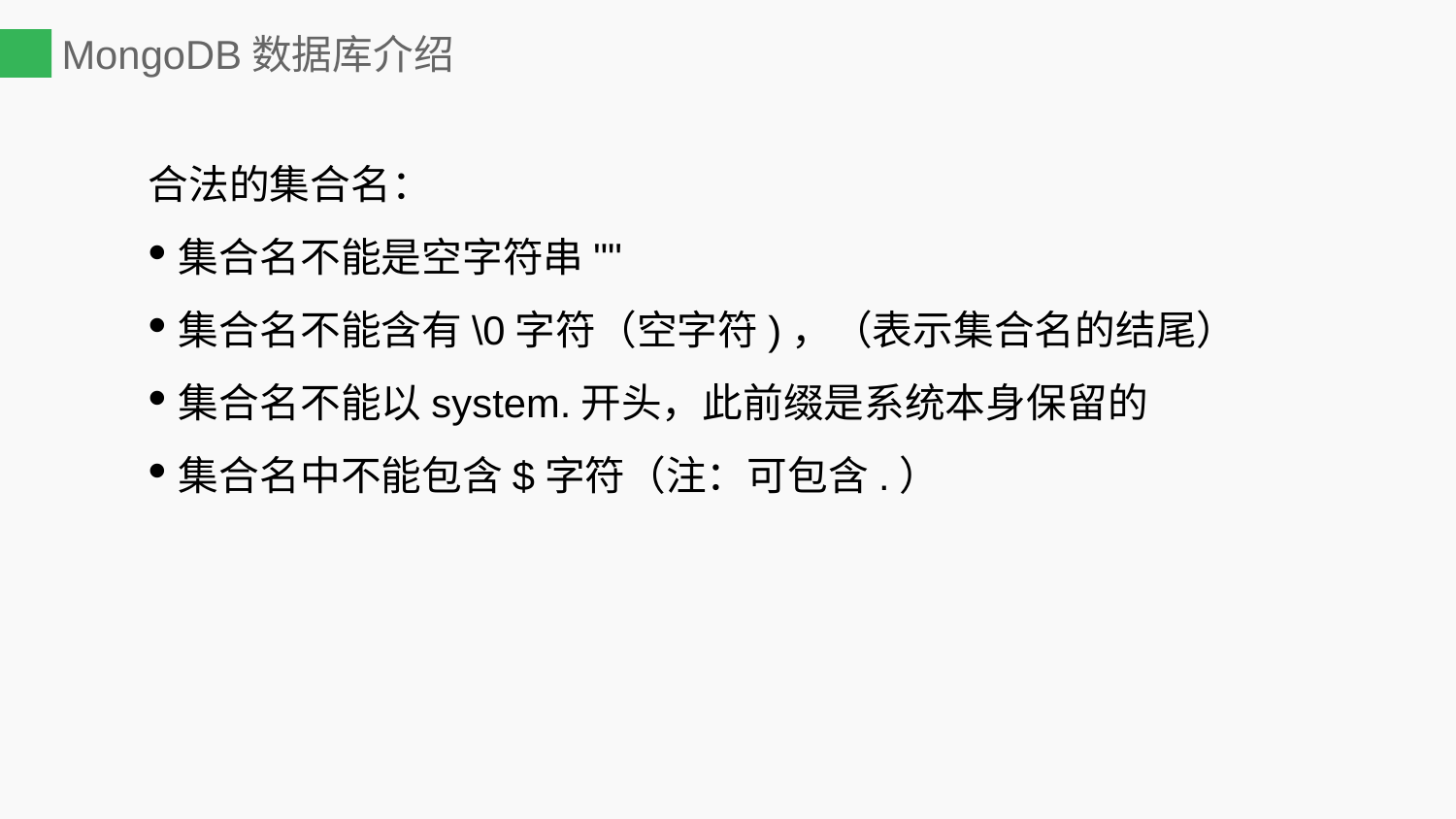

# MongoDB数据库介绍
合法的集合名：
集合名不能是空字符串""
集合名不能含有\0字符（空字符)，（表示集合名的结尾）
集合名不能以system.开头，此前缀是系统本身保留的
集合名中不能包含$字符（注：可包含.）